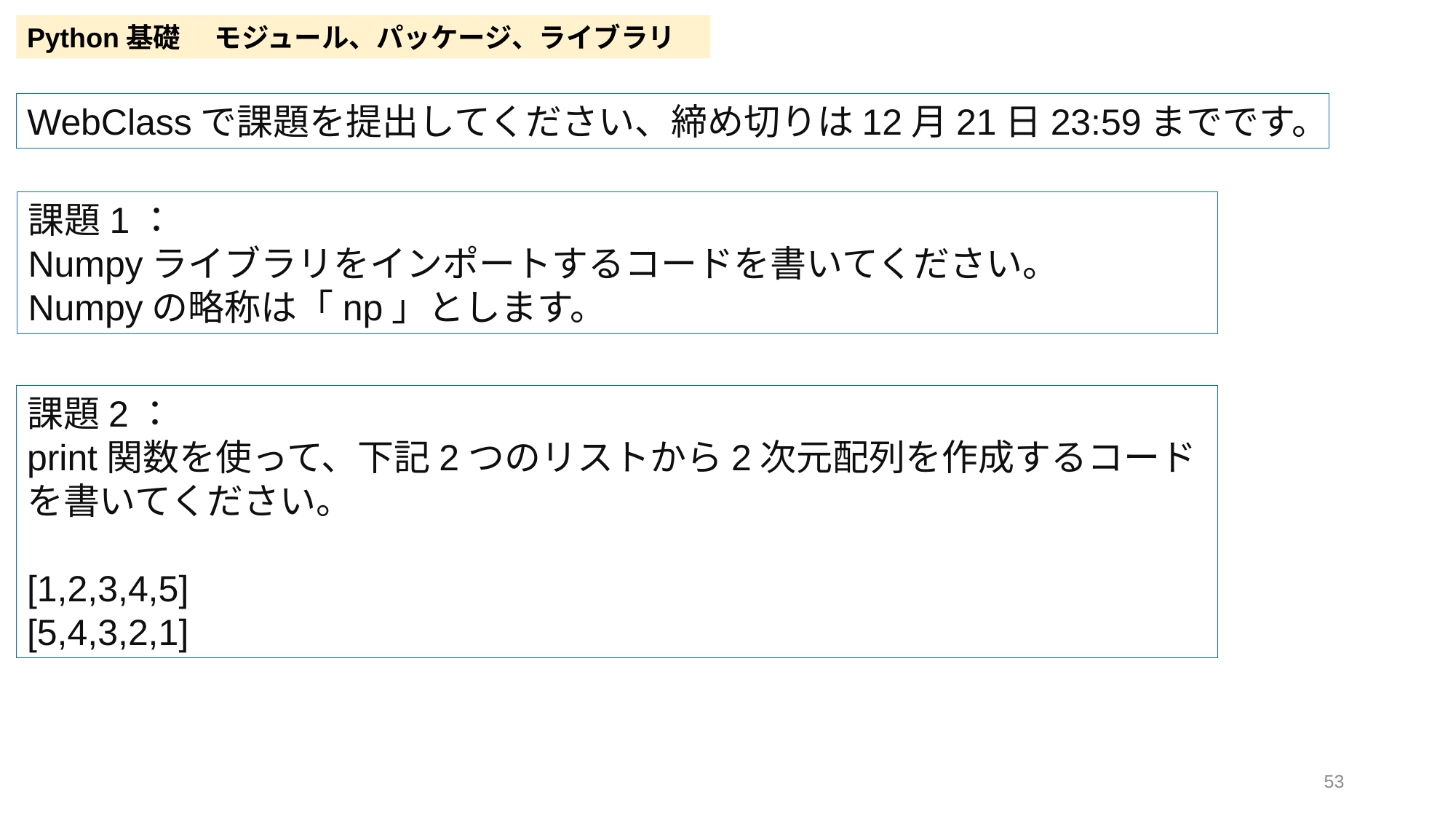

Python基礎
モジュール、パッケージ、ライブラリ
WebClassで課題を提出してください、締め切りは12月21日23:59までです。
課題1：
Numpyライブラリをインポートするコードを書いてください。
Numpyの略称は「np」とします。
課題2：
print関数を使って、下記2つのリストから2次元配列を作成するコードを書いてください。

[1,2,3,4,5]
[5,4,3,2,1]
53